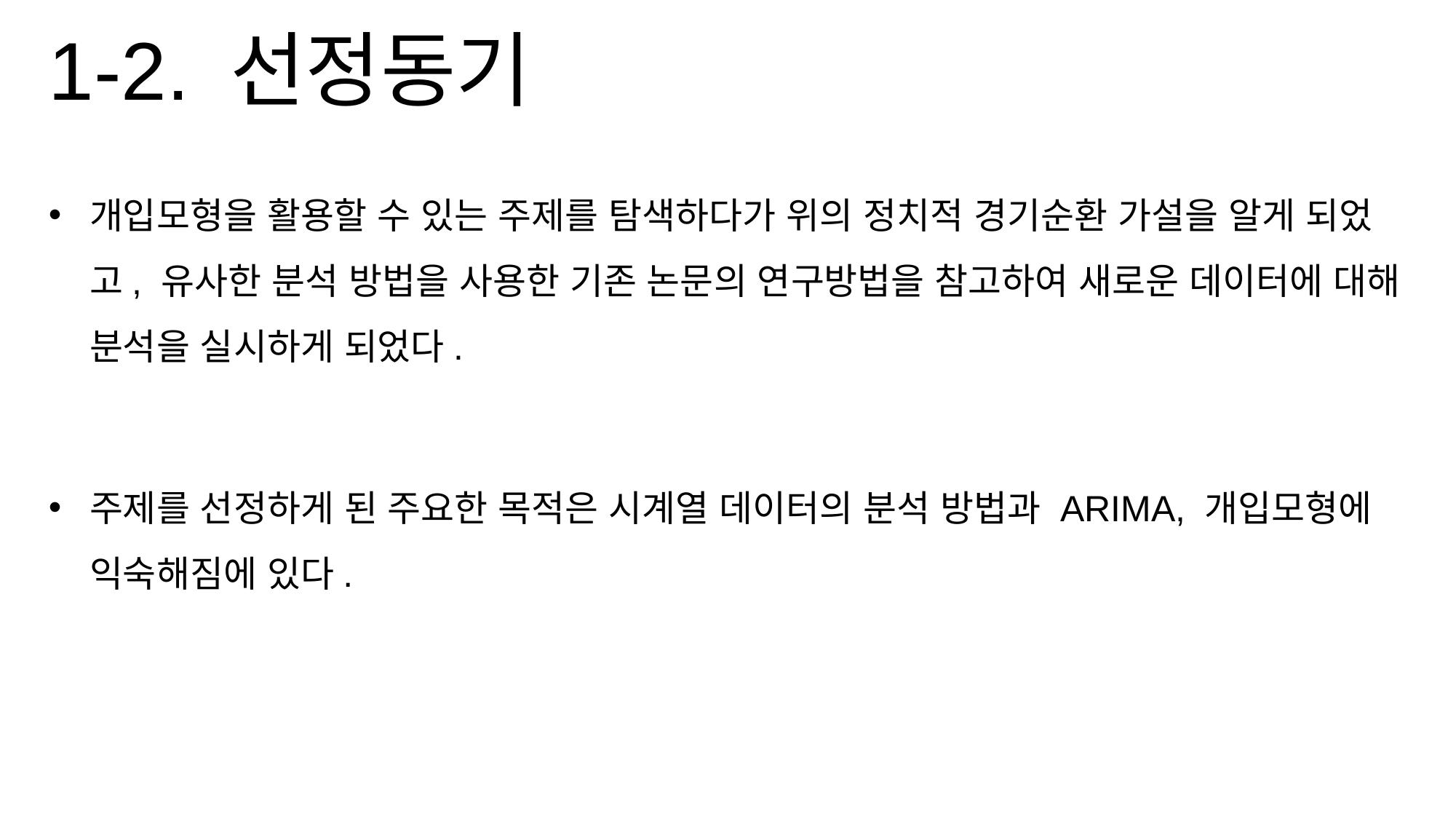

# 1-2. 선정동기
개입모형을 활용할 수 있는 주제를 탐색하다가 위의 정치적 경기순환 가설을 알게 되었고, 유사한 분석 방법을 사용한 기존 논문의 연구방법을 참고하여 새로운 데이터에 대해 분석을 실시하게 되었다.

주제를 선정하게 된 주요한 목적은 시계열 데이터의 분석 방법과 ARIMA, 개입모형에 익숙해짐에 있다.